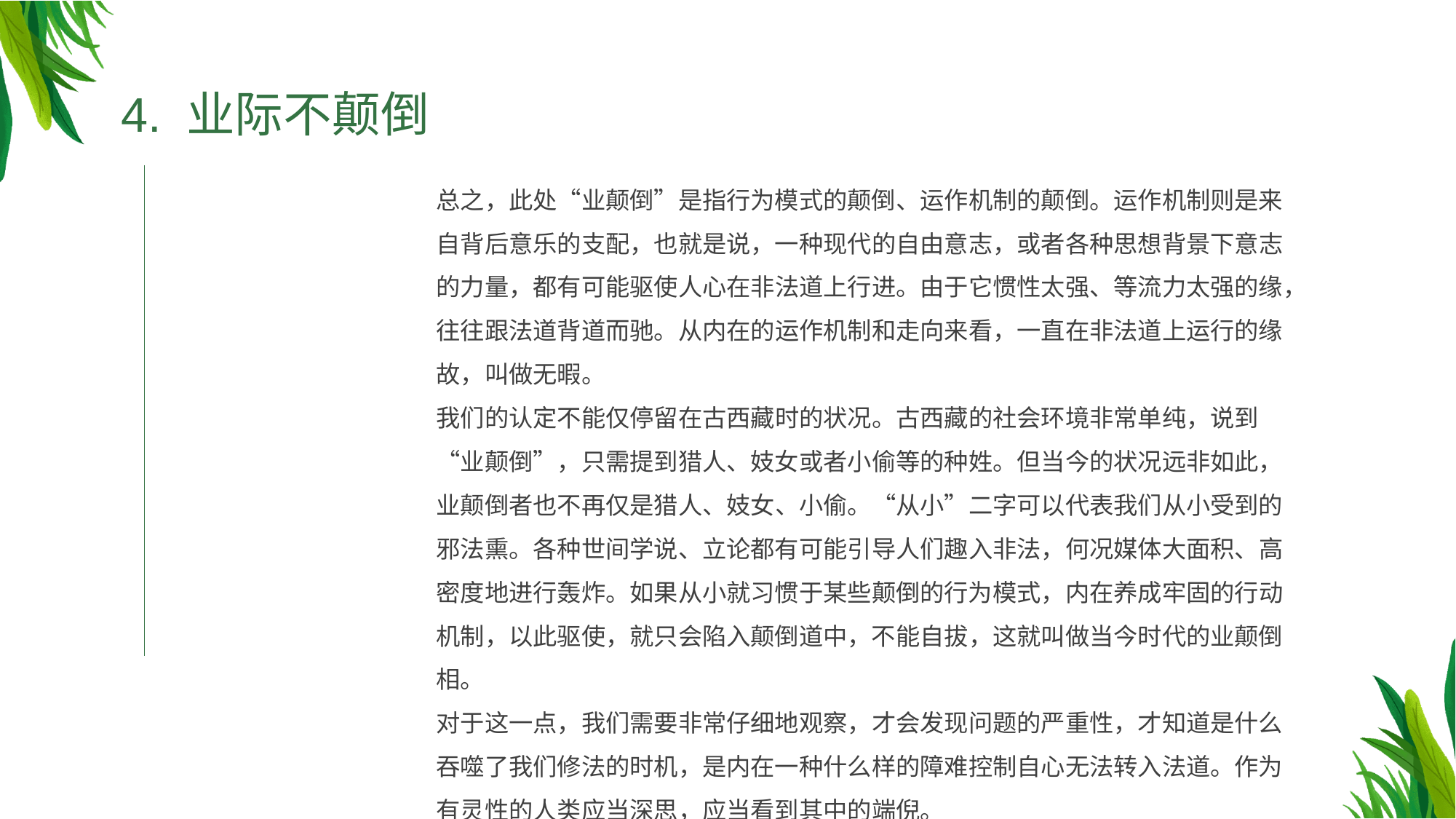

4. 业际不颠倒
总之，此处“业颠倒”是指行为模式的颠倒、运作机制的颠倒。运作机制则是来自背后意乐的支配，也就是说，一种现代的自由意志，或者各种思想背景下意志的力量，都有可能驱使人心在非法道上行进。由于它惯性太强、等流力太强的缘，往往跟法道背道而驰。从内在的运作机制和走向来看，一直在非法道上运行的缘故，叫做无暇。
我们的认定不能仅停留在古西藏时的状况。古西藏的社会环境非常单纯，说到“业颠倒”，只需提到猎人、妓女或者小偷等的种姓。但当今的状况远非如此，业颠倒者也不再仅是猎人、妓女、小偷。“从小”二字可以代表我们从小受到的邪法熏。各种世间学说、立论都有可能引导人们趣入非法，何况媒体大面积、高密度地进行轰炸。如果从小就习惯于某些颠倒的行为模式，内在养成牢固的行动机制，以此驱使，就只会陷入颠倒道中，不能自拔，这就叫做当今时代的业颠倒相。
对于这一点，我们需要非常仔细地观察，才会发现问题的严重性，才知道是什么吞噬了我们修法的时机，是内在一种什么样的障难控制自心无法转入法道。作为有灵性的人类应当深思，应当看到其中的端倪。